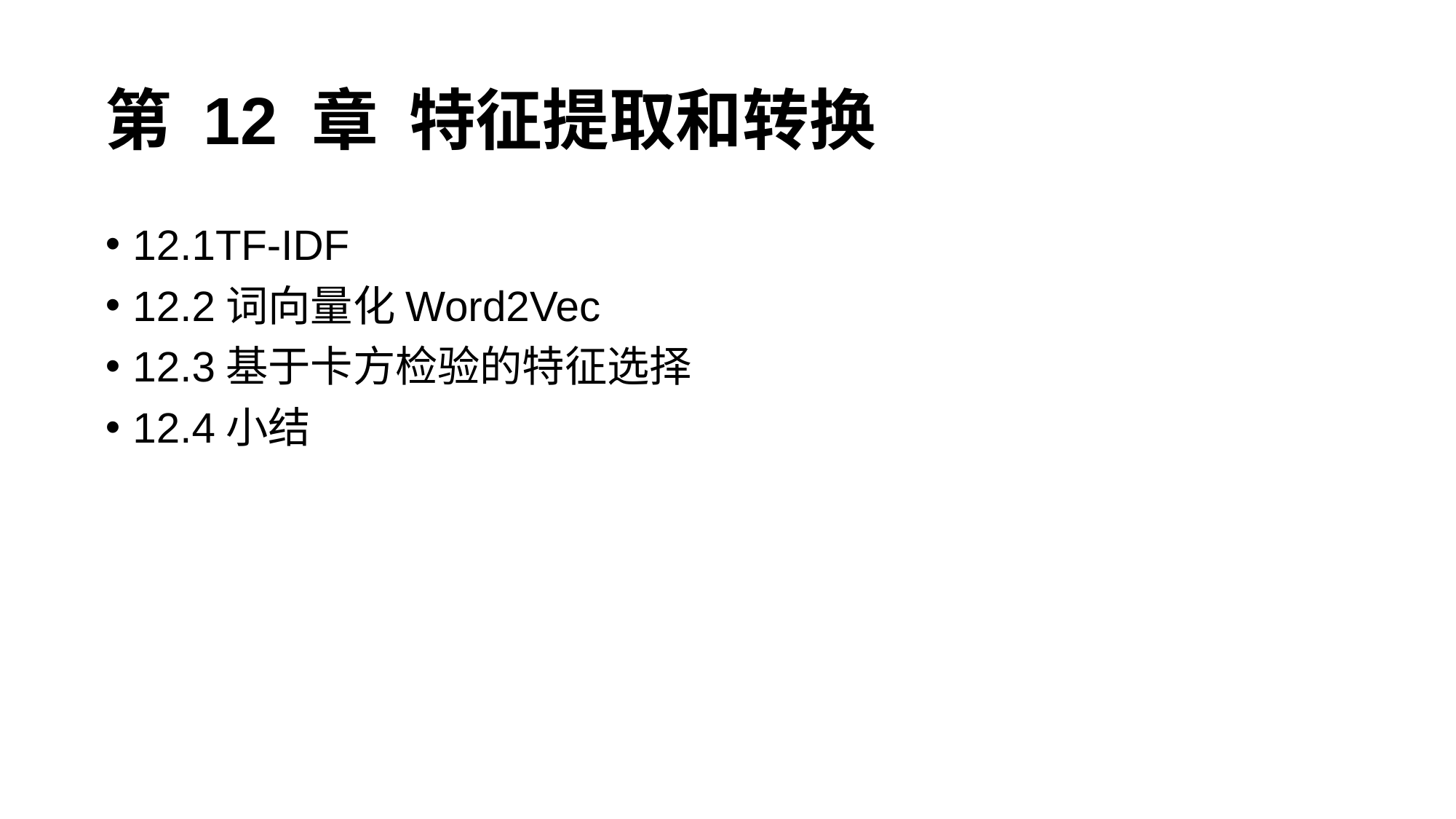

# 第 12 章  特征提取和转换
12.1TF-IDF
12.2词向量化Word2Vec
12.3基于卡方检验的特征选择
12.4小结